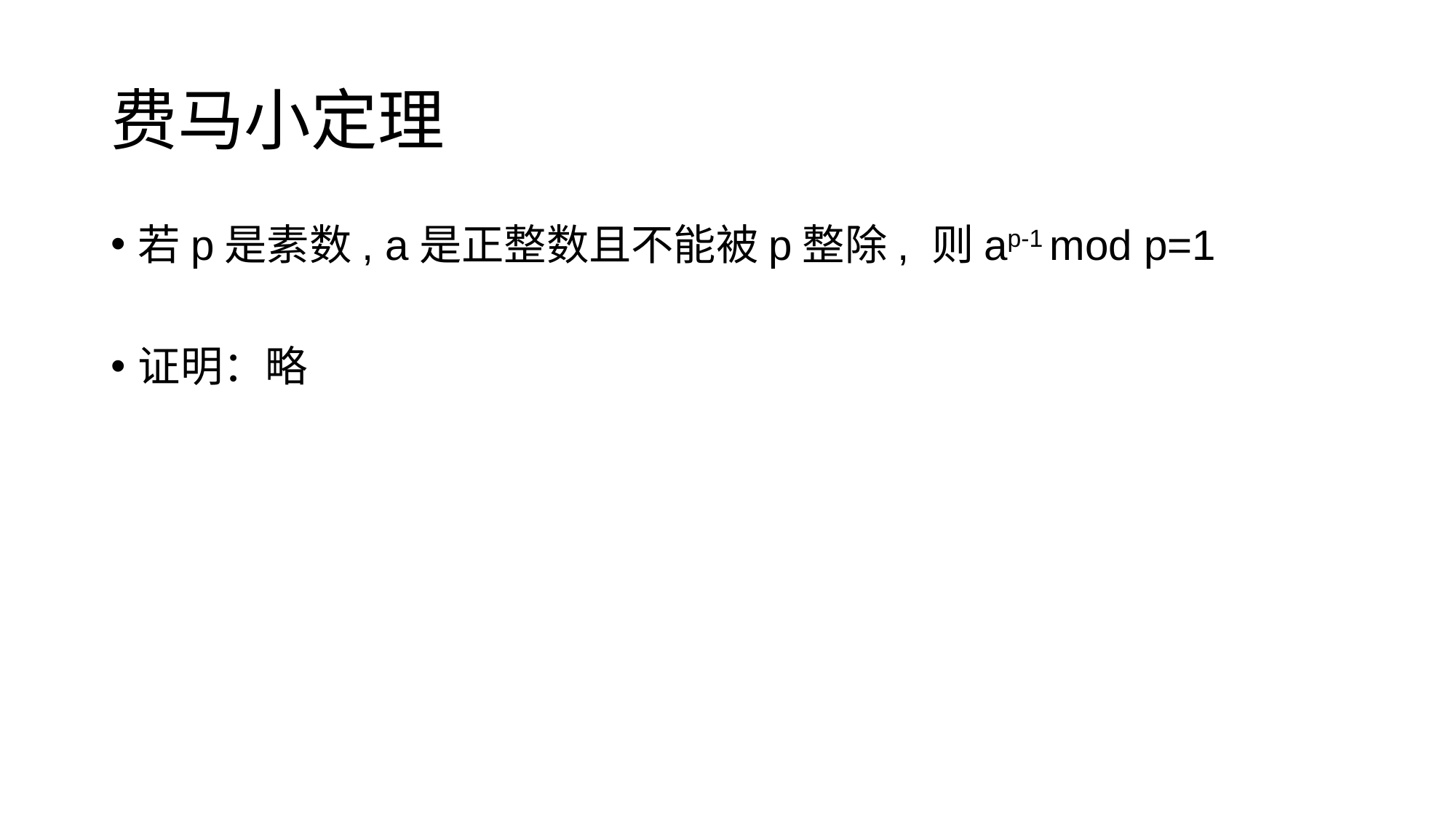

# 费马小定理
若p是素数, a是正整数且不能被p整除, 则ap-1 mod p=1

证明：略